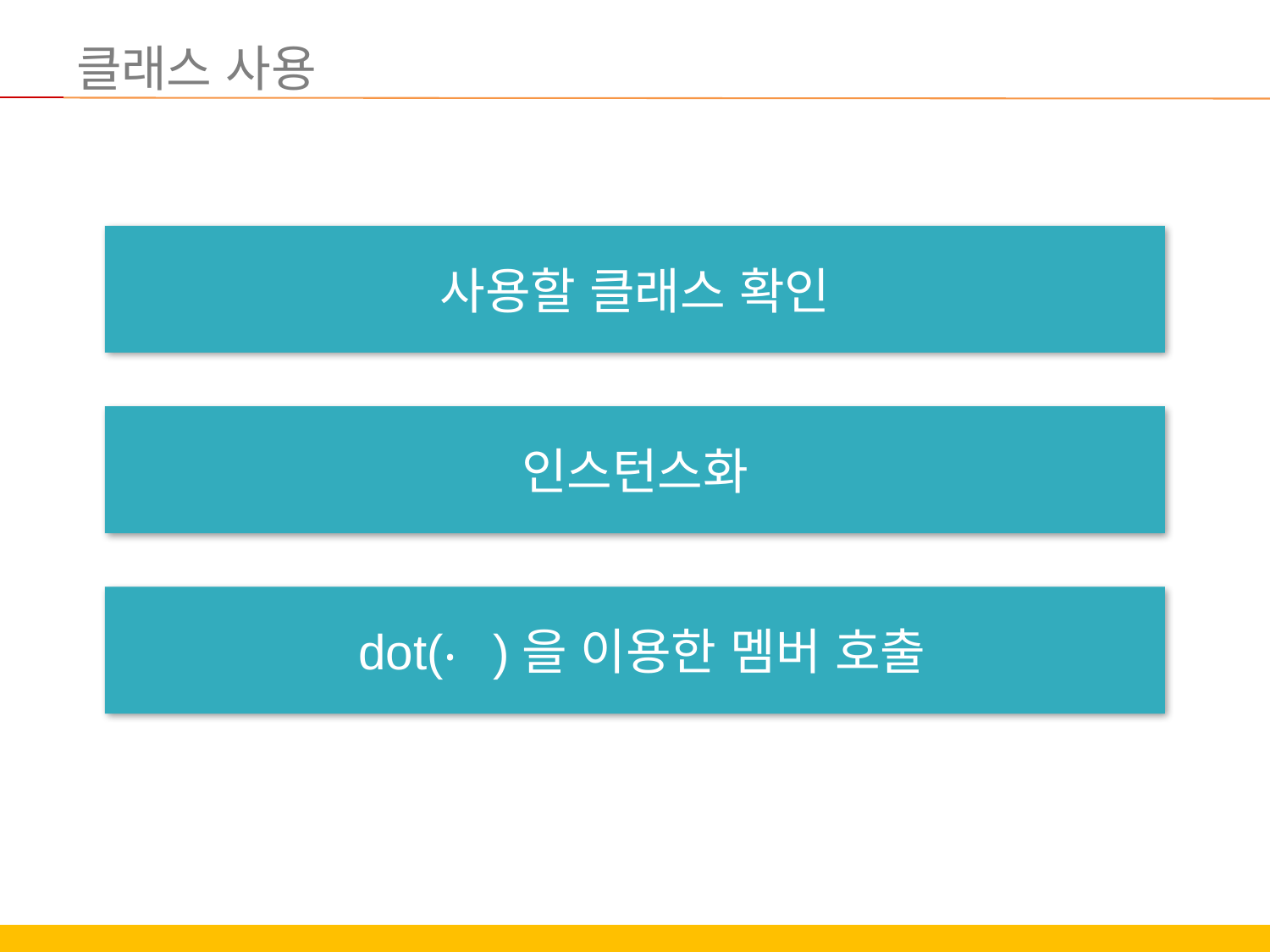

# 클래스 사용
사용할 클래스 확인
인스턴스화
 dot(‧)을 이용한 멤버 호출